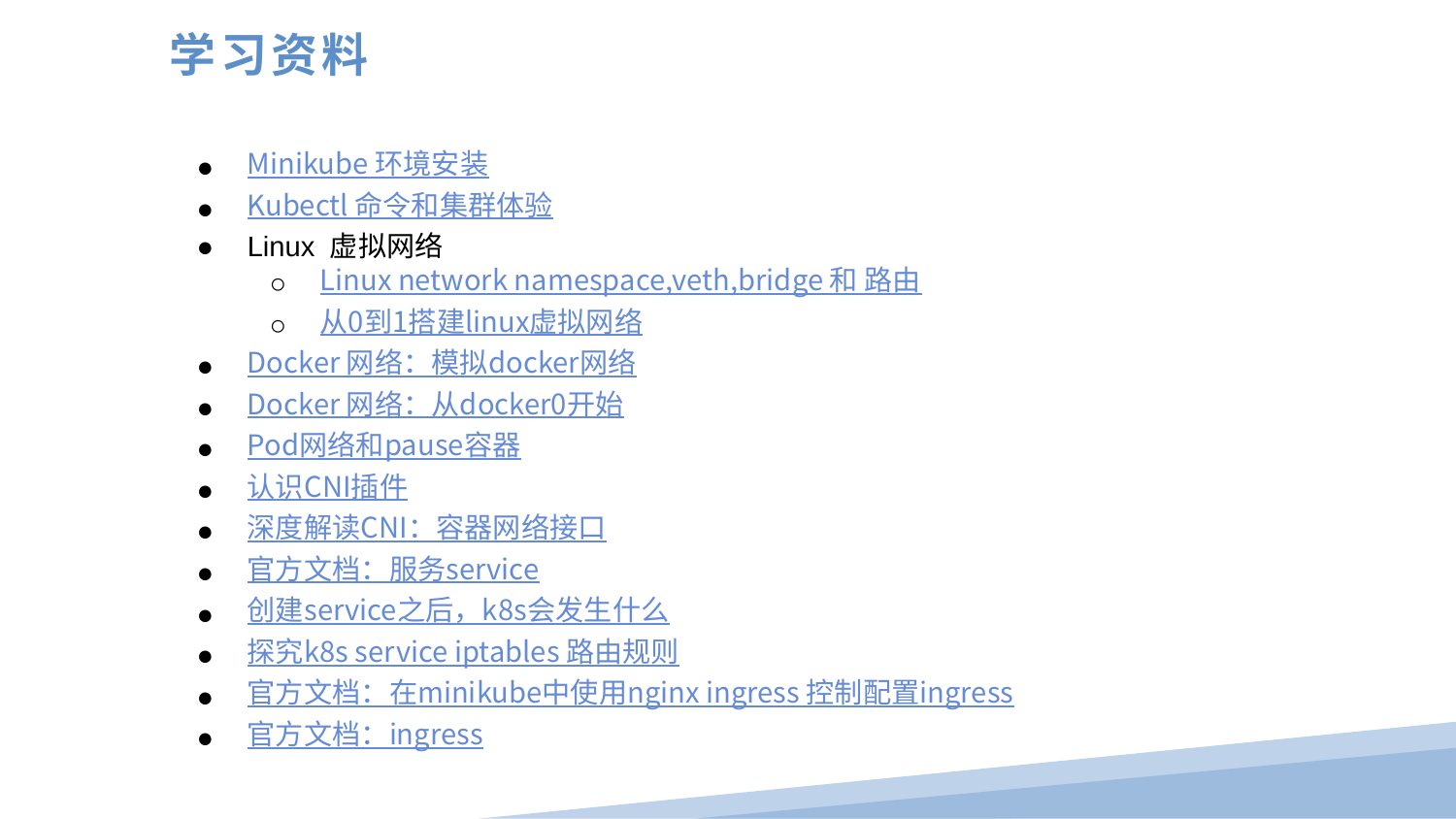

学习资料
Minikube 环境安装
Kubectl 命令和集群体验
Linux 虚拟网络
Linux network namespace,veth,bridge 和 路由
从0到1搭建linux虚拟网络
Docker 网络：模拟docker网络
Docker 网络：从docker0开始
Pod网络和pause容器
认识CNI插件
深度解读CNI：容器网络接口
官方文档：服务service
创建service之后，k8s会发生什么
探究k8s service iptables 路由规则
官方文档：在minikube中使用nginx ingress 控制配置ingress
官方文档：ingress